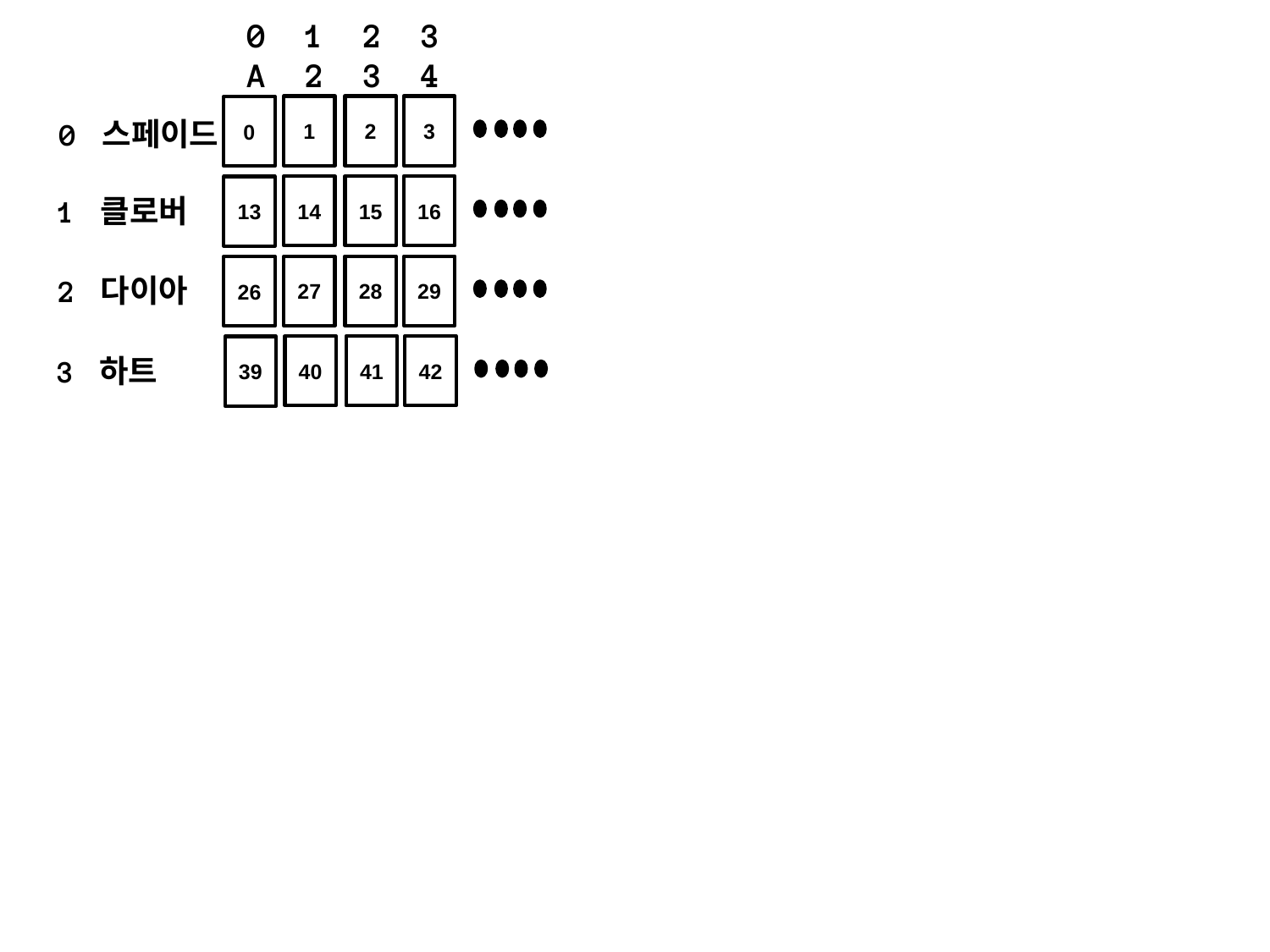

0  1  2  3
 A  2  3  4
1
2
3
0
0 스페이드

14
15
16
13
1 클로버

27
28
29
26
2 다이아

40
41
42
39
3 하트